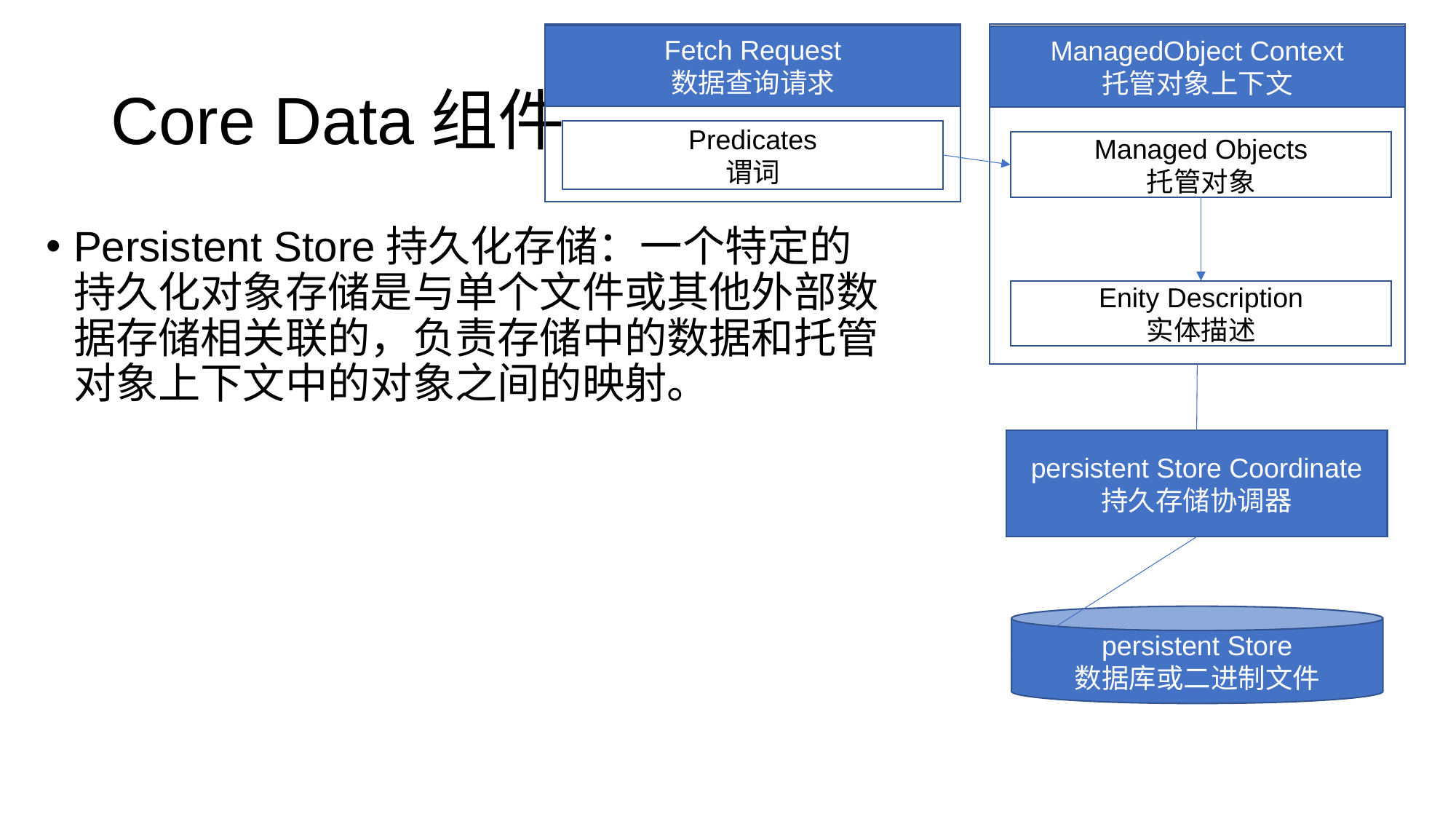

Fetch Request
数据查询请求
Predicates
谓词

ManagedObject Context
托管对象上下文
Managed Objects
托管对象
Enity Description
实体描述
persistent Store Coordinate
持久存储协调器
persistent Store
数据库或二进制文件
# Core Data组件
Persistent Store持久化存储：一个特定的持久化对象存储是与单个文件或其他外部数据存储相关联的，负责存储中的数据和托管对象上下文中的对象之间的映射。